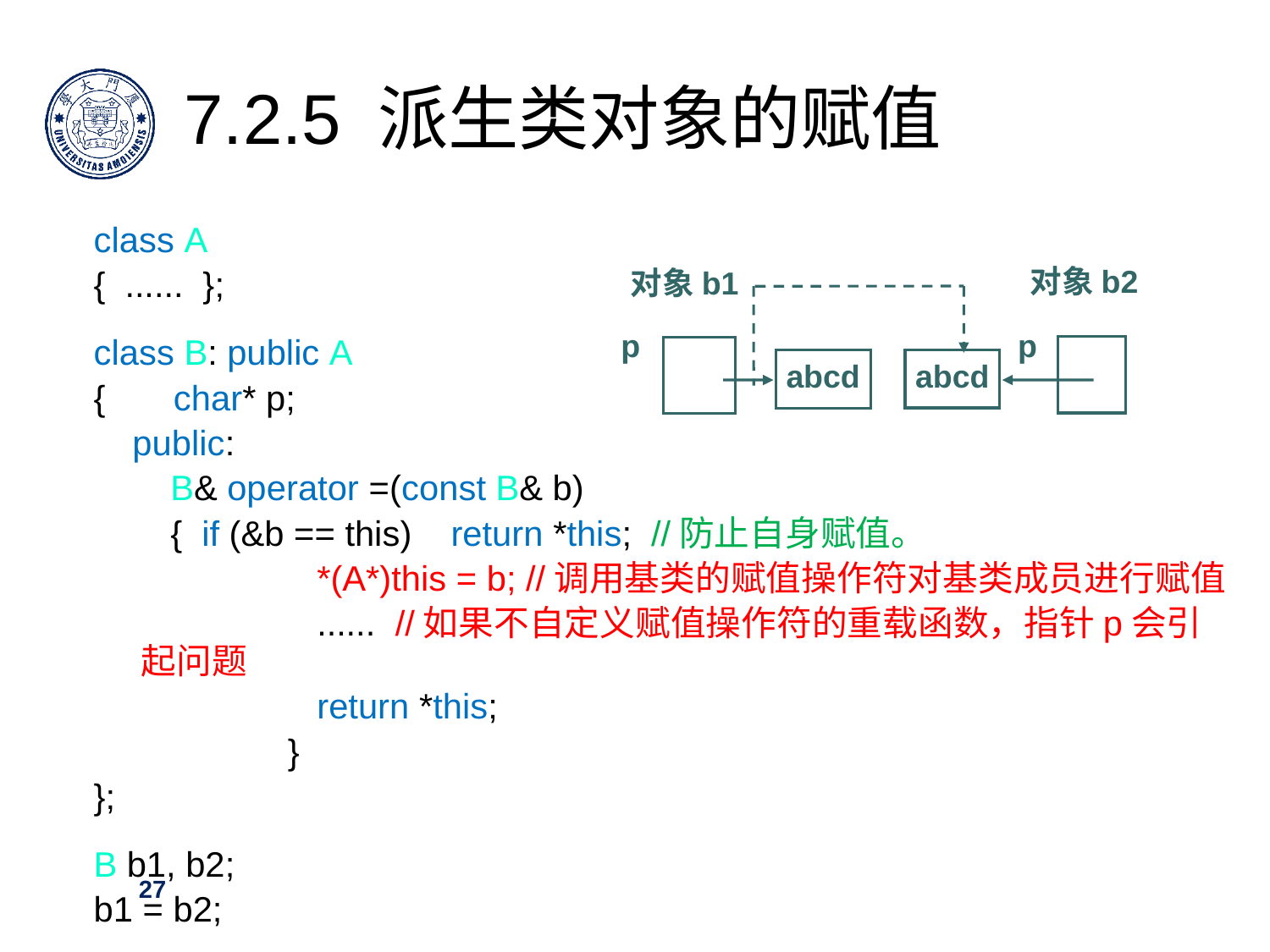

7.2.5 派生类对象的赋值
class A
{  ......  };

class B: public A
{       char* p;
    public:
	   B& operator =(const B& b)
	   {  if (&b == this)    return *this;  //防止自身赋值。
		     *(A*)this = b; //调用基类的赋值操作符对基类成员进行赋值
		     ...... 	//如果不自定义赋值操作符的重载函数，指针p会引起问题
		     return *this;
		  }
};

B b1, b2;
b1 = b2;
对象b2
对象b1

p
p

abcd

abcd

27